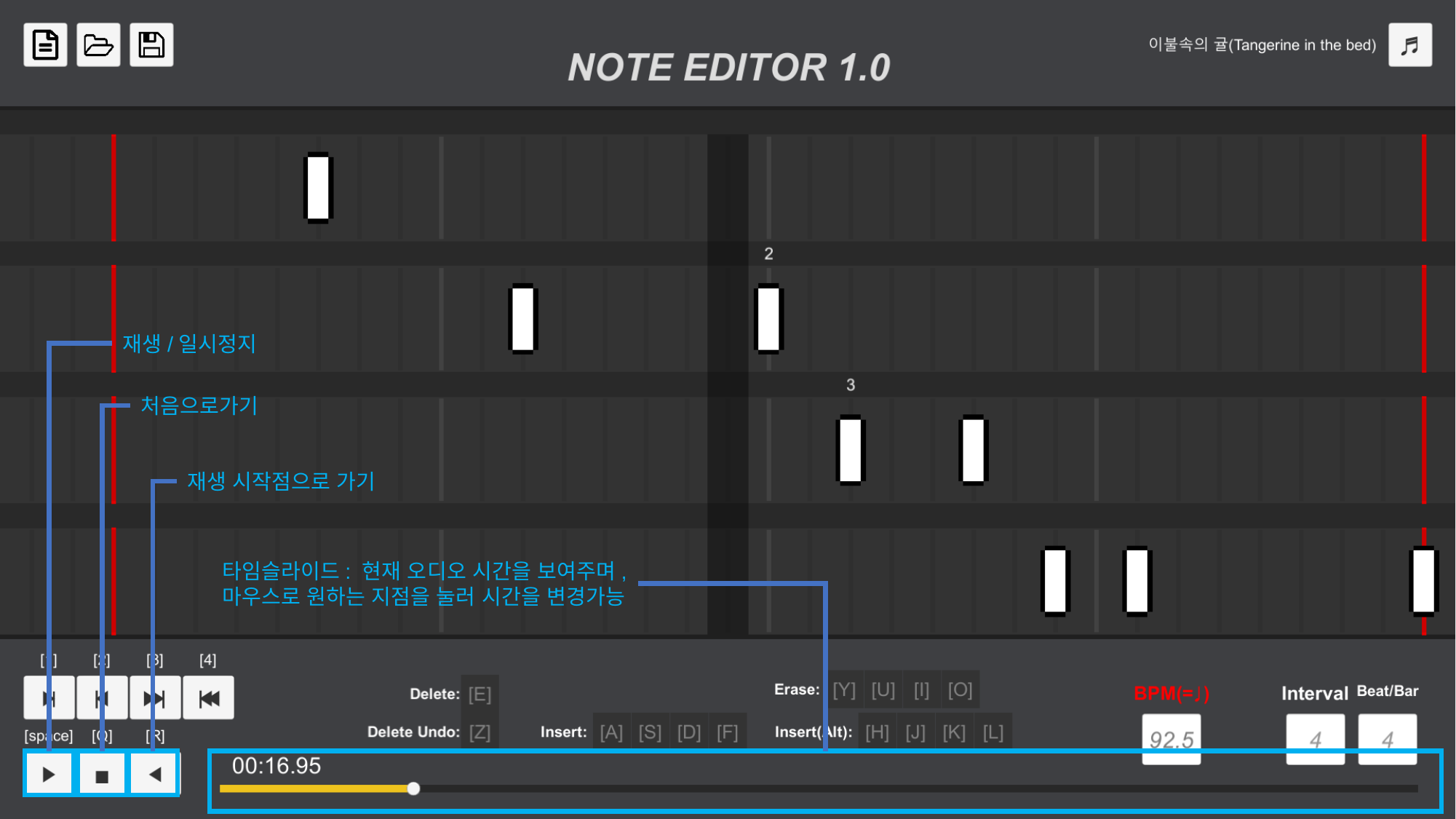

재생/일시정지
처음으로가기
재생 시작점으로 가기
타임슬라이드: 현재 오디오 시간을 보여주며,
마우스로 원하는 지점을 눌러 시간을 변경가능